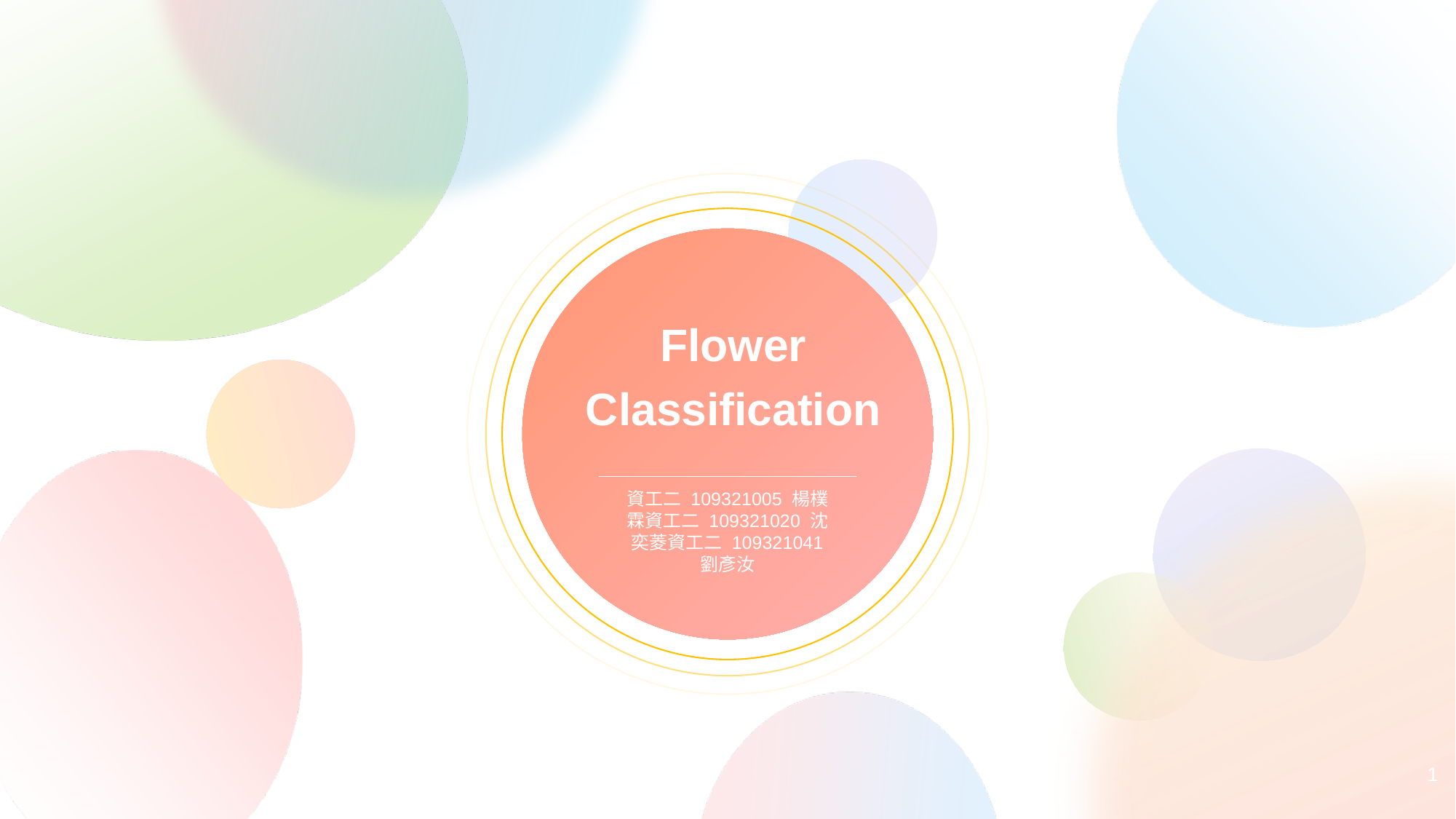

Flower
Classification

資工二 109321005 楊樸霖資工二 109321020 沈奕菱資工二 109321041 劉彥汝

1